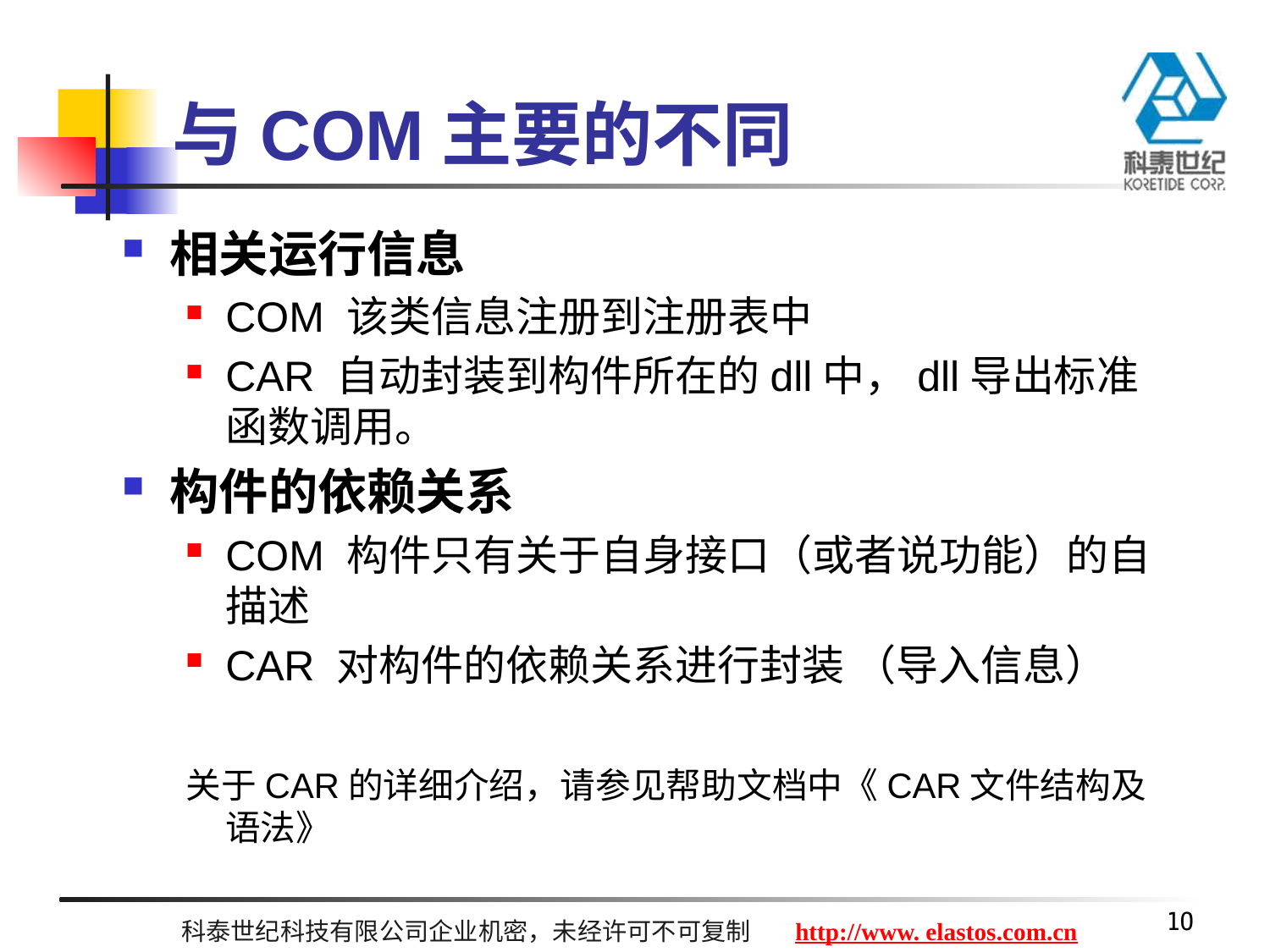

# 与COM主要的不同
相关运行信息
COM 该类信息注册到注册表中
CAR 自动封装到构件所在的dll中，dll导出标准函数调用。
构件的依赖关系
COM 构件只有关于自身接口（或者说功能）的自描述
CAR 对构件的依赖关系进行封装 （导入信息）

关于CAR的详细介绍，请参见帮助文档中《CAR文件结构及语法》
10